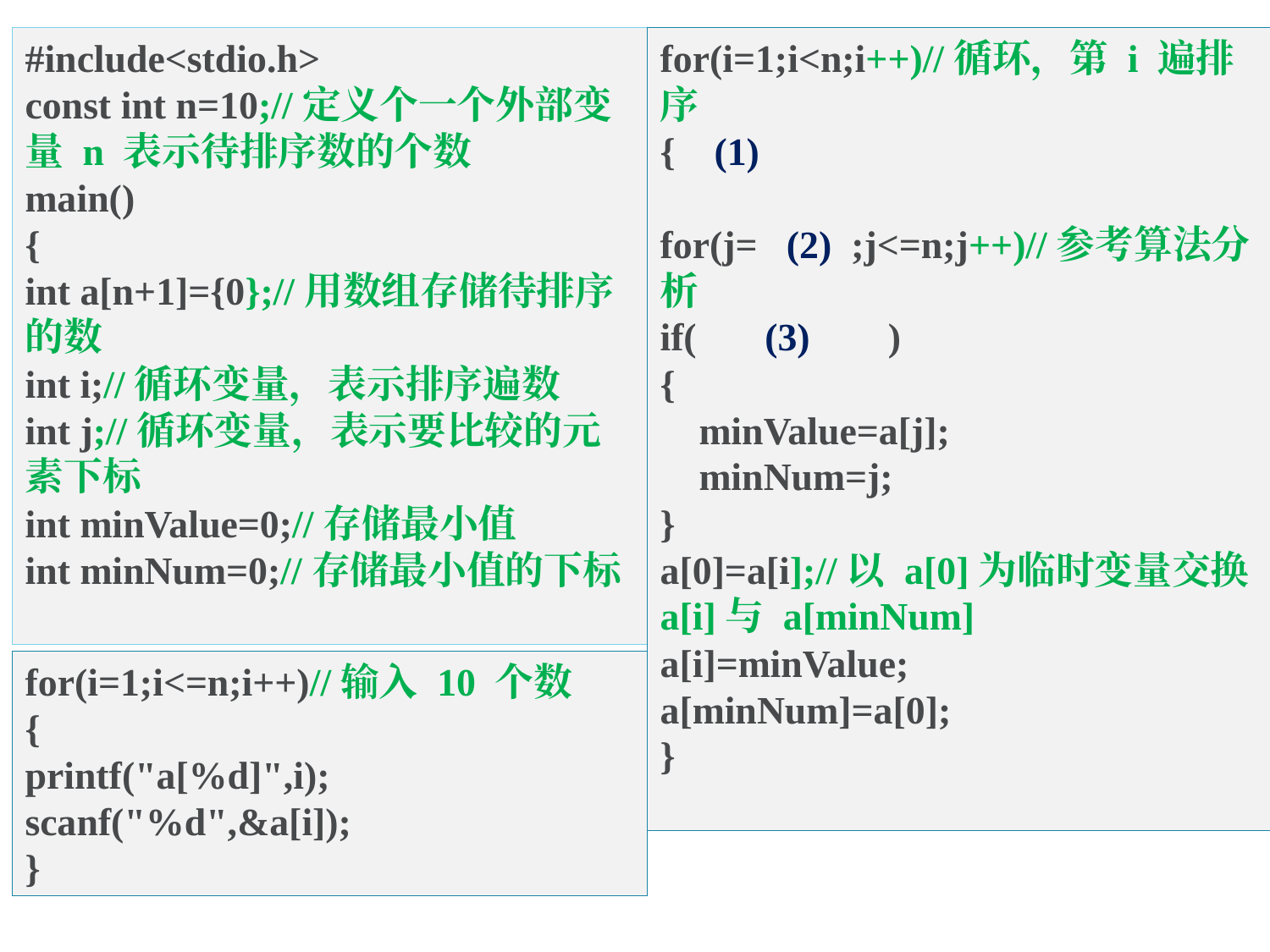

#include<stdio.h>
const int n=10;//定义个一个外部变量 n 表示待排序数的个数
main()
{
int a[n+1]={0};//用数组存储待排序的数
int i;//循环变量，表示排序遍数
int j;//循环变量，表示要比较的元素下标
int minValue=0;//存储最小值
int minNum=0;//存储最小值的下标
for(i=1;i<n;i++)//循环，第 i 遍排序
{    (1)

for(j=   (2)  ;j<=n;j++)//参考算法分析
if(       (3)        )
{
    minValue=a[j];
    minNum=j;
}
a[0]=a[i];//以 a[0]为临时变量交换 a[i]与 a[minNum]
a[i]=minValue;
a[minNum]=a[0];
}
for(i=1;i<=n;i++)//输入 10 个数
{
printf("a[%d]",i);
scanf("%d",&a[i]);
}